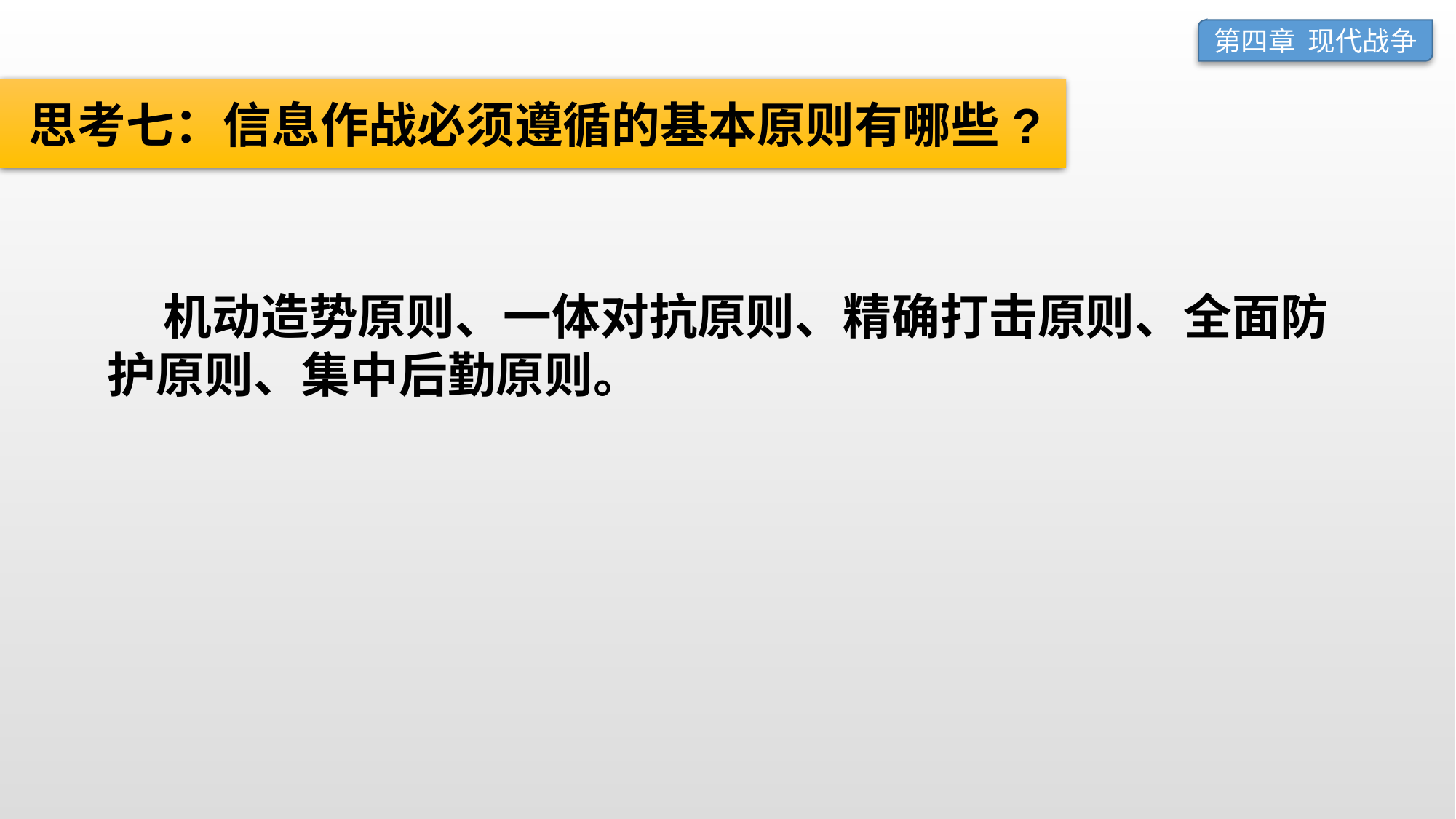

思考七：信息作战必须遵循的基本原则有哪些?
    机动造势原则、一体对抗原则、精确打击原则、全面防护原则、集中后勤原则。